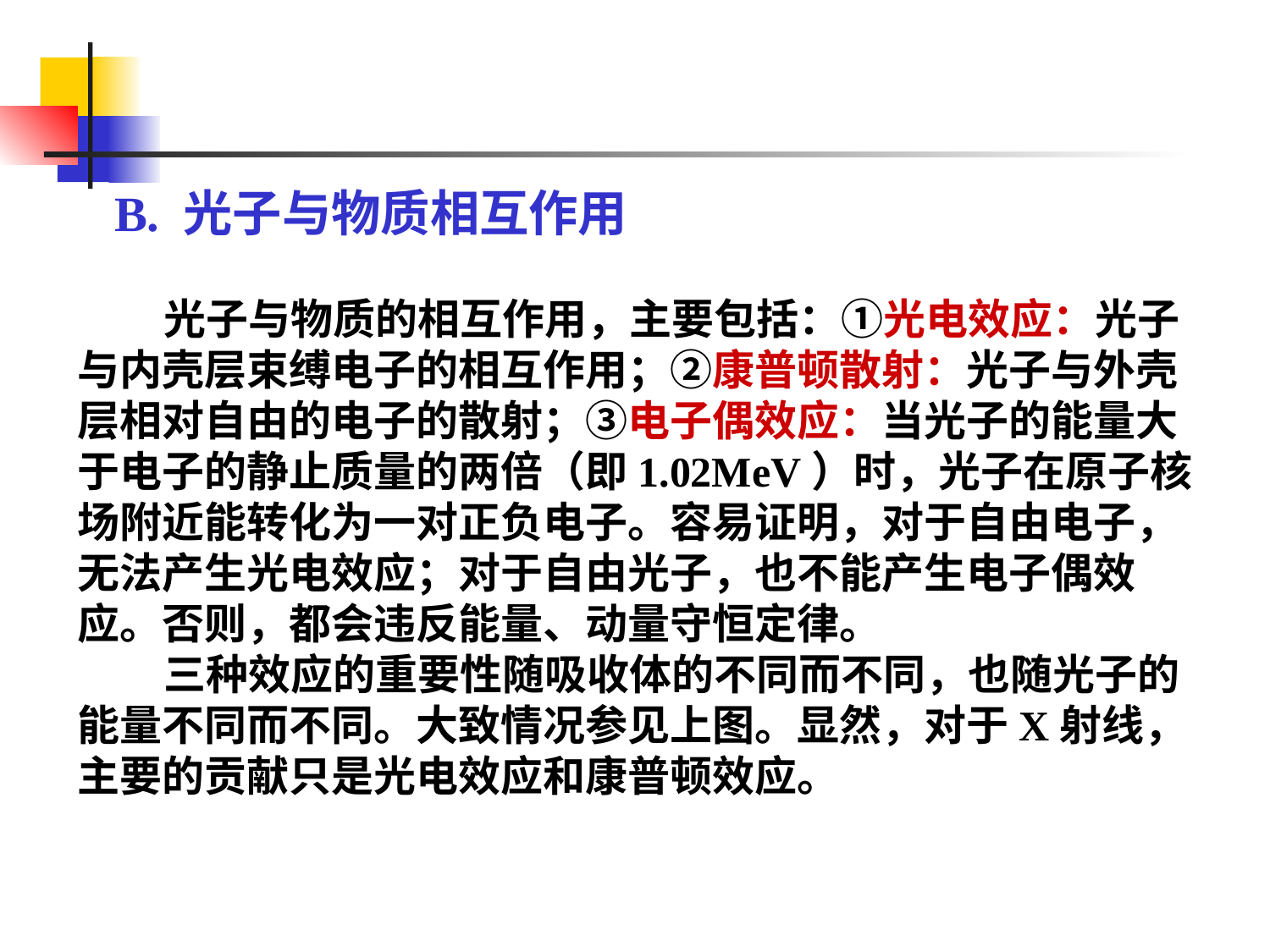

B. 光子与物质相互作用

        光子与物质的相互作用，主要包括：①光电效应：光子与内壳层束缚电子的相互作用；②康普顿散射：光子与外壳层相对自由的电子的散射；③电子偶效应：当光子的能量大于电子的静止质量的两倍（即1.02MeV）时，光子在原子核场附近能转化为一对正负电子。容易证明，对于自由电子，无法产生光电效应；对于自由光子，也不能产生电子偶效应。否则，都会违反能量、动量守恒定律。
        三种效应的重要性随吸收体的不同而不同，也随光子的能量不同而不同。大致情况参见上图。显然，对于X射线，主要的贡献只是光电效应和康普顿效应。